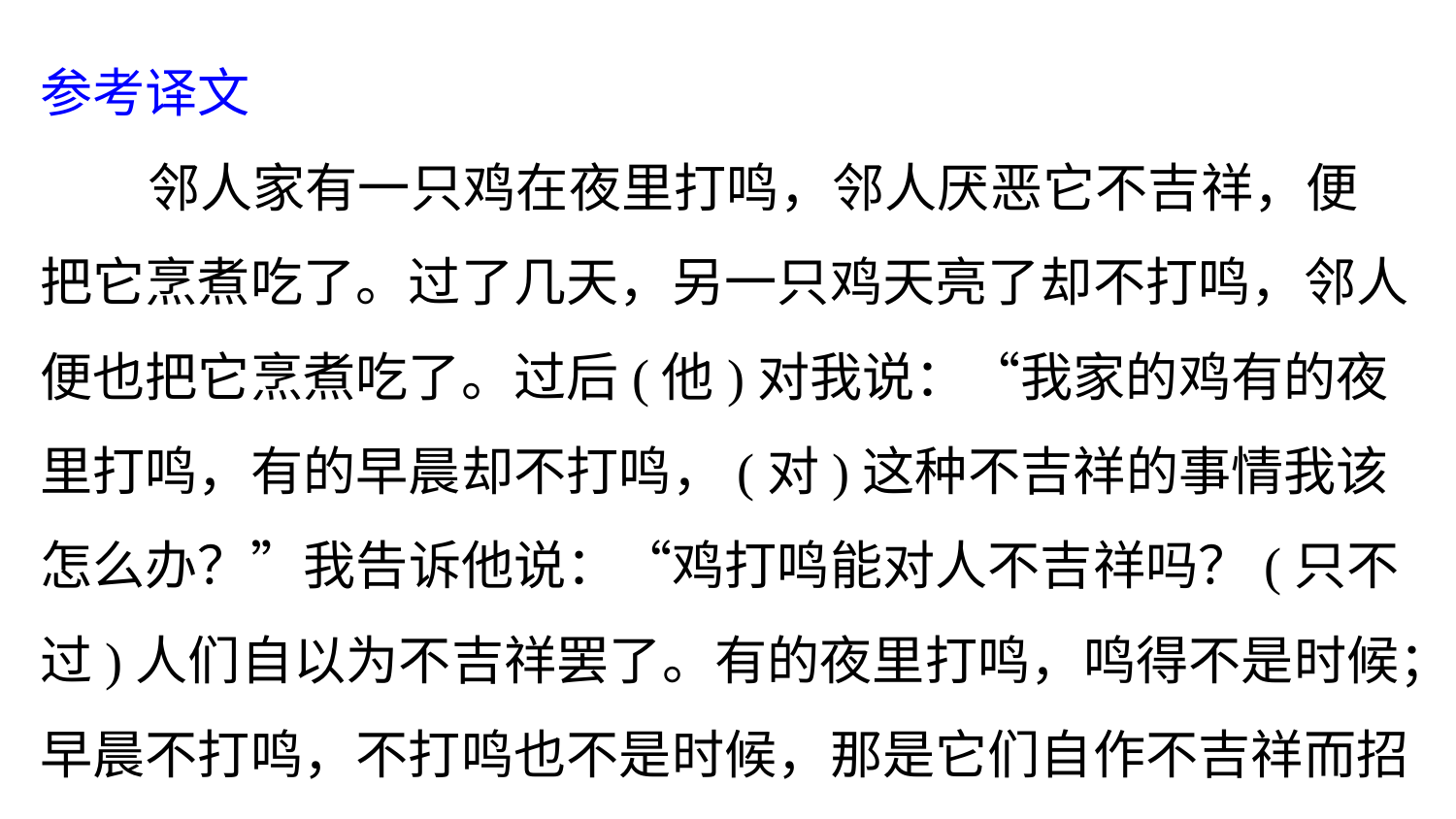

参考译文
        邻人家有一只鸡在夜里打鸣，邻人厌恶它不吉祥，便把它烹煮吃了。过了几天，另一只鸡天亮了却不打鸣，邻人便也把它烹煮吃了。过后(他)对我说：“我家的鸡有的夜里打鸣，有的早晨却不打鸣，(对)这种不吉祥的事情我该怎么办？”我告诉他说：“鸡打鸣能对人不吉祥吗？(只不过)人们自以为不吉祥罢了。有的夜里打鸣，鸣得不是时候；早晨不打鸣，不打鸣也不是时候，那是它们自作不吉祥而招致烹